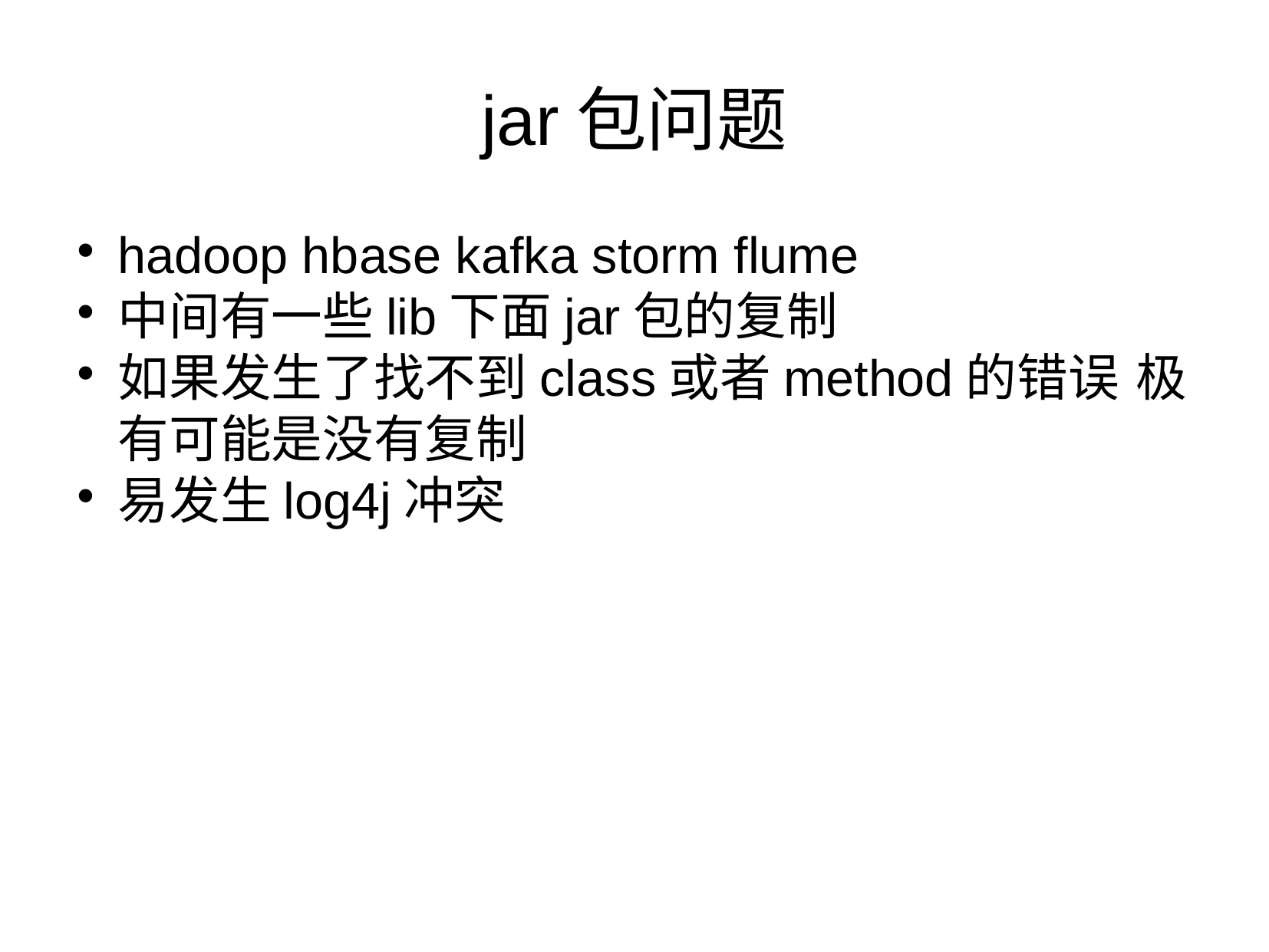

jar包问题
hadoop hbase kafka storm flume
中间有一些lib下面jar包的复制
如果发生了找不到class或者method的错误 极有可能是没有复制
易发生log4j冲突